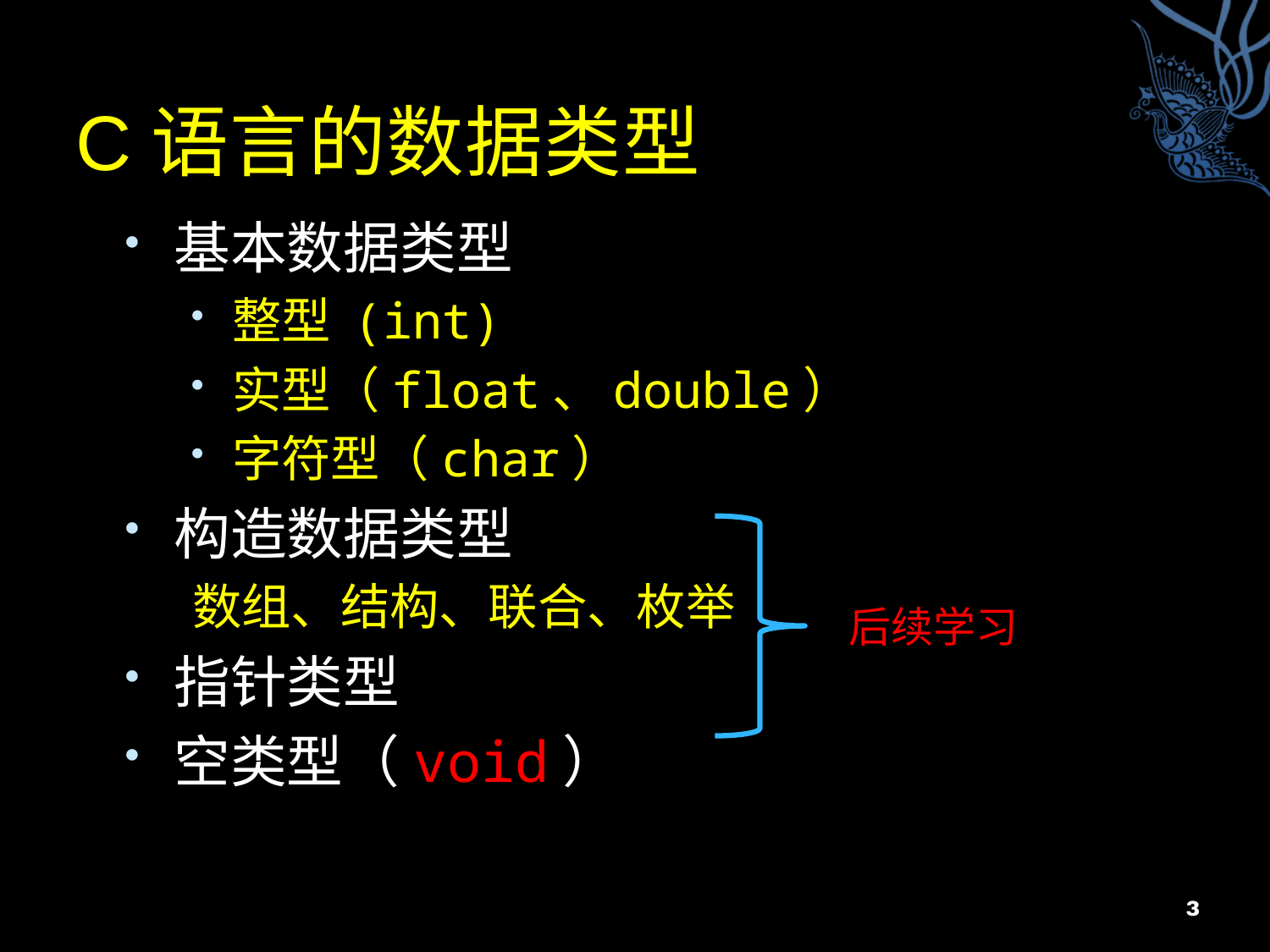

# C语言的数据类型
基本数据类型
整型 (int)
实型（float、double）
字符型（char）
构造数据类型
数组、结构、联合、枚举
指针类型
空类型（void）

后续学习
3